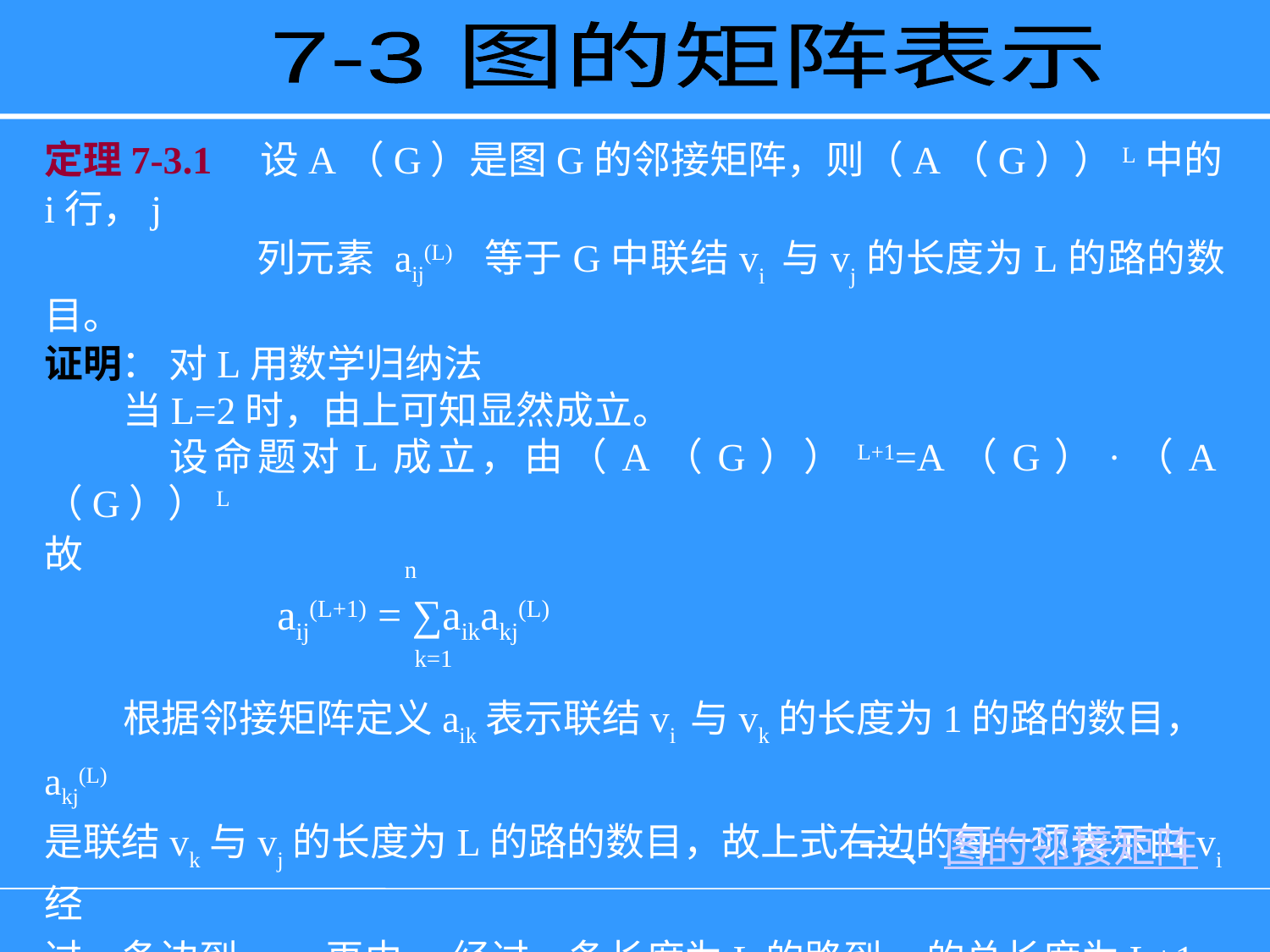

7-3 图的矩阵表示

定理7-3.1    设A（G）是图G的邻接矩阵，则（A（G））L中的i行，j
                     列元素 aij(L)  等于G中联结vi 与vj的长度为L的路的数目。
证明： 对L用数学归纳法
        当L=2时，由上可知显然成立。
        设命题对L成立，由（A（G））L+1=A（G）·（A（G））L
故                                    n
                      aij(L+1) = ∑aikakj(L)
                                   k=1
        根据邻接矩阵定义aik表示联结vi 与vk的长度为1的路的数目， akj(L)
是联结vk与vj的长度为L的路的数目，故上式右边的每一项表示由vi经
过一条边到vk，再由vk经过一条长度为L的路到vj的总长度为L+1的路
的数目。对所有k求和，即得aij(L+1) 是所有从vi 到vj的长度为L+1的路的
数目，故命题对L+1成立。
一、图的邻接矩阵